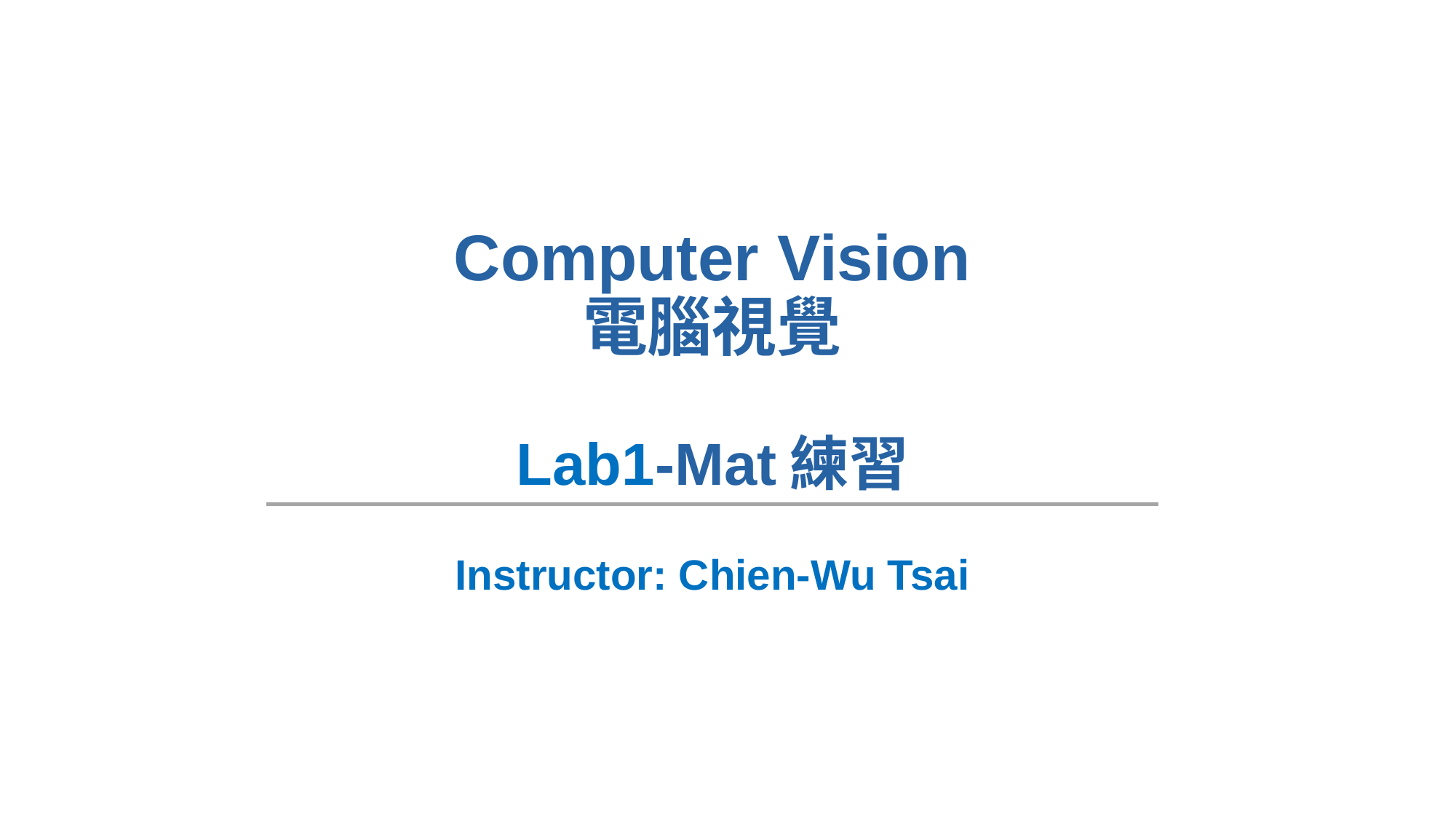

# Computer Vision 電腦視覺 Lab1-Mat練習
Instructor: Chien-Wu Tsai